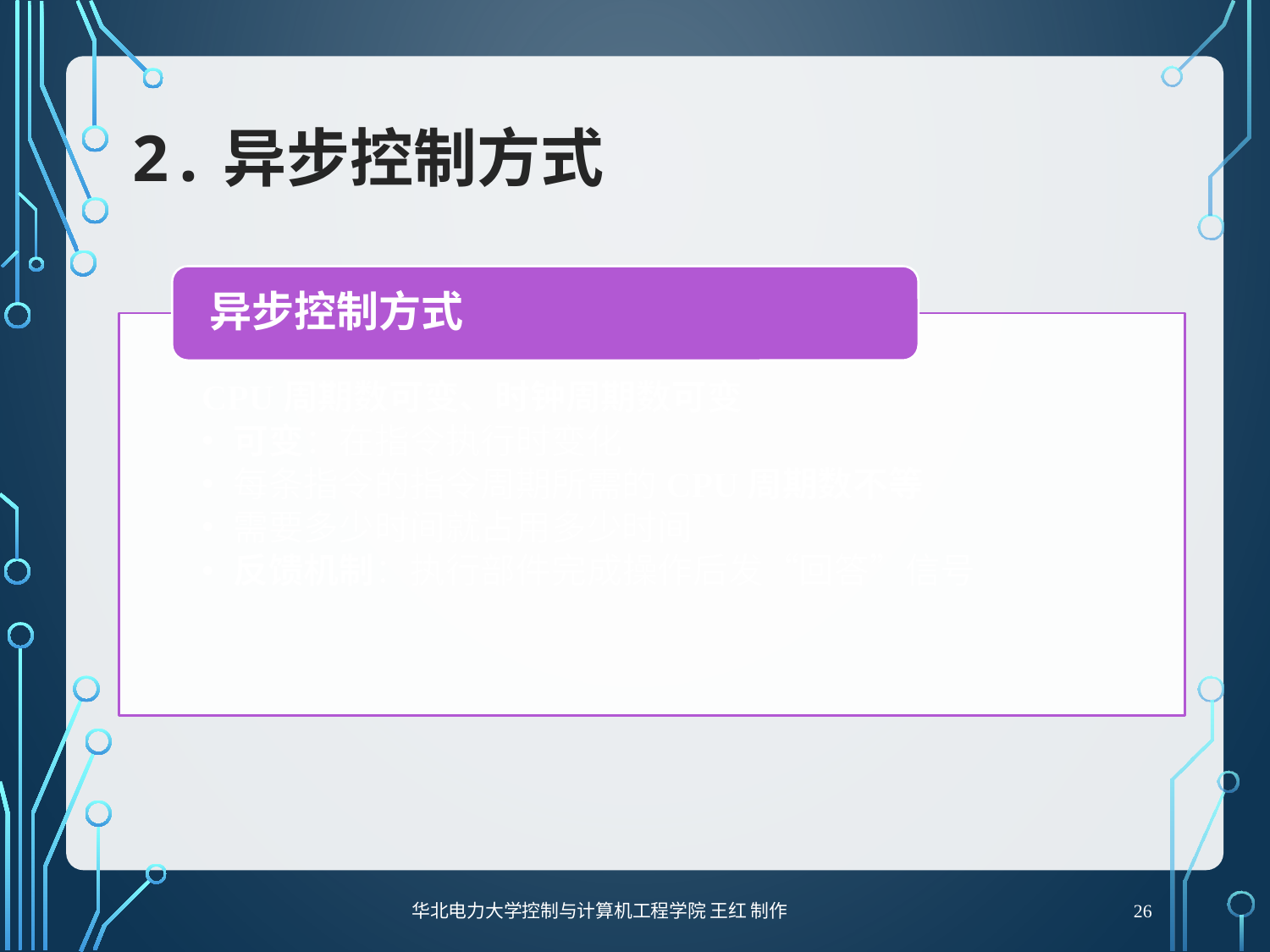

# 2.异步控制方式
CPU周期数可变、时钟周期数可变
可变：在指令执行时变化
每条指令的指令周期所需的CPU周期数不等
需要多少时间就占用多少时间
反馈机制：执行部件完成操作后发“回答”信号
异步控制方式
26
华北电力大学控制与计算机工程学院 王红 制作